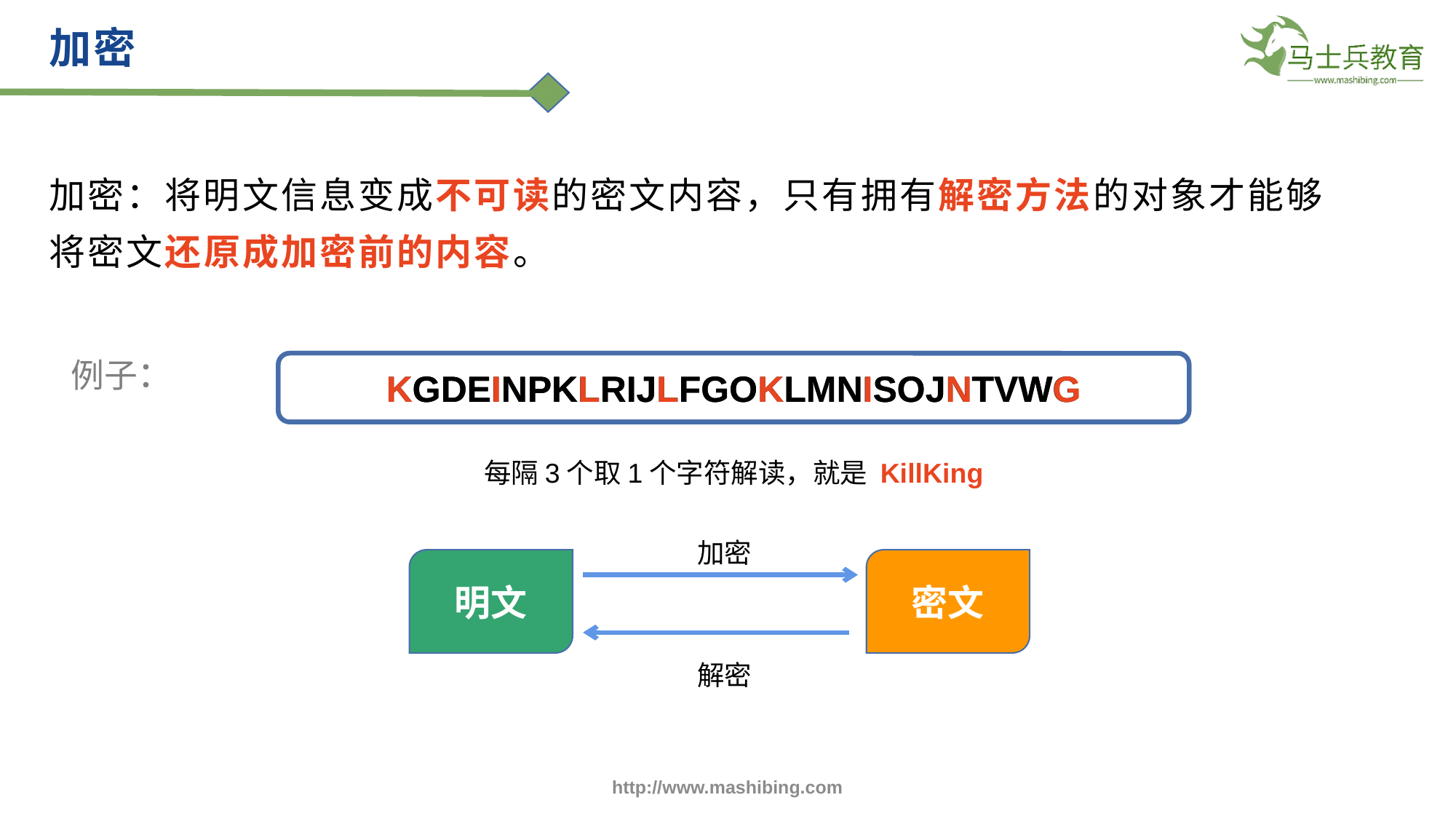

加密
加密：将明文信息变成不可读的密文内容，只有拥有解密方法的对象才能够将密文还原成加密前的内容。
例子：
KGDEINPKLRIJLFGOKLMNISOJNTVWG
KGDEINPKLRIJLFGOKLMNISOJNTVWG
每隔3个取1个字符解读，就是 KillKing
加密
明文
密文
解密